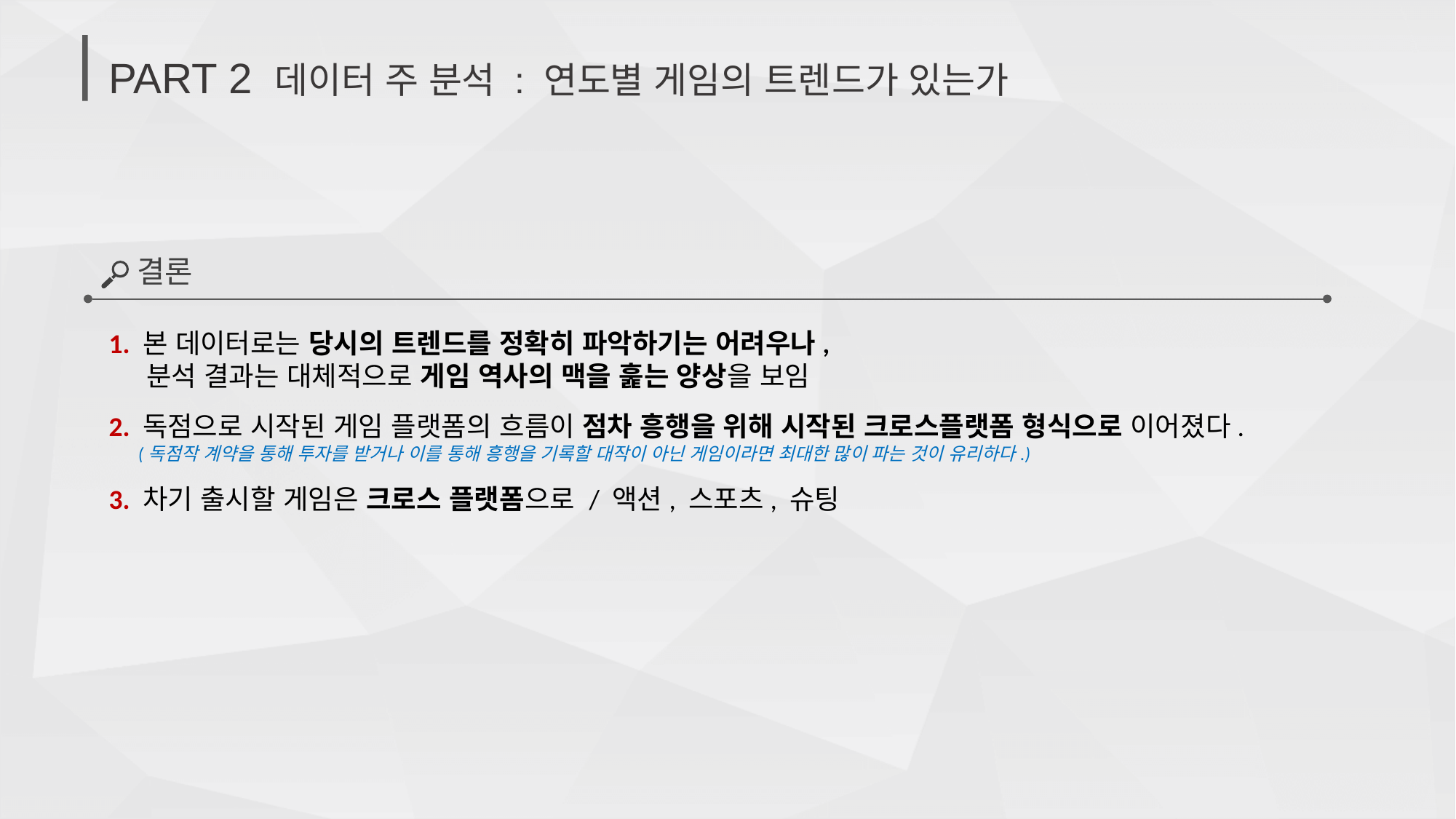

# PART 2 데이터 주 분석 : 연도별 게임의 트렌드가 있는가
결론

1. 본 데이터로는 당시의 트렌드를 정확히 파악하기는 어려우나,
     분석 결과는 대체적으로 게임 역사의 맥을 훑는 양상을 보임

2. 독점으로 시작된 게임 플랫폼의 흐름이 점차 흥행을 위해 시작된 크로스플랫폼 형식으로 이어졌다.
       (독점작 계약을 통해 투자를 받거나 이를 통해 흥행을 기록할 대작이 아닌 게임이라면 최대한 많이 파는 것이 유리하다.)

3. 차기 출시할 게임은 크로스 플랫폼으로 / 액션, 스포츠, 슈팅